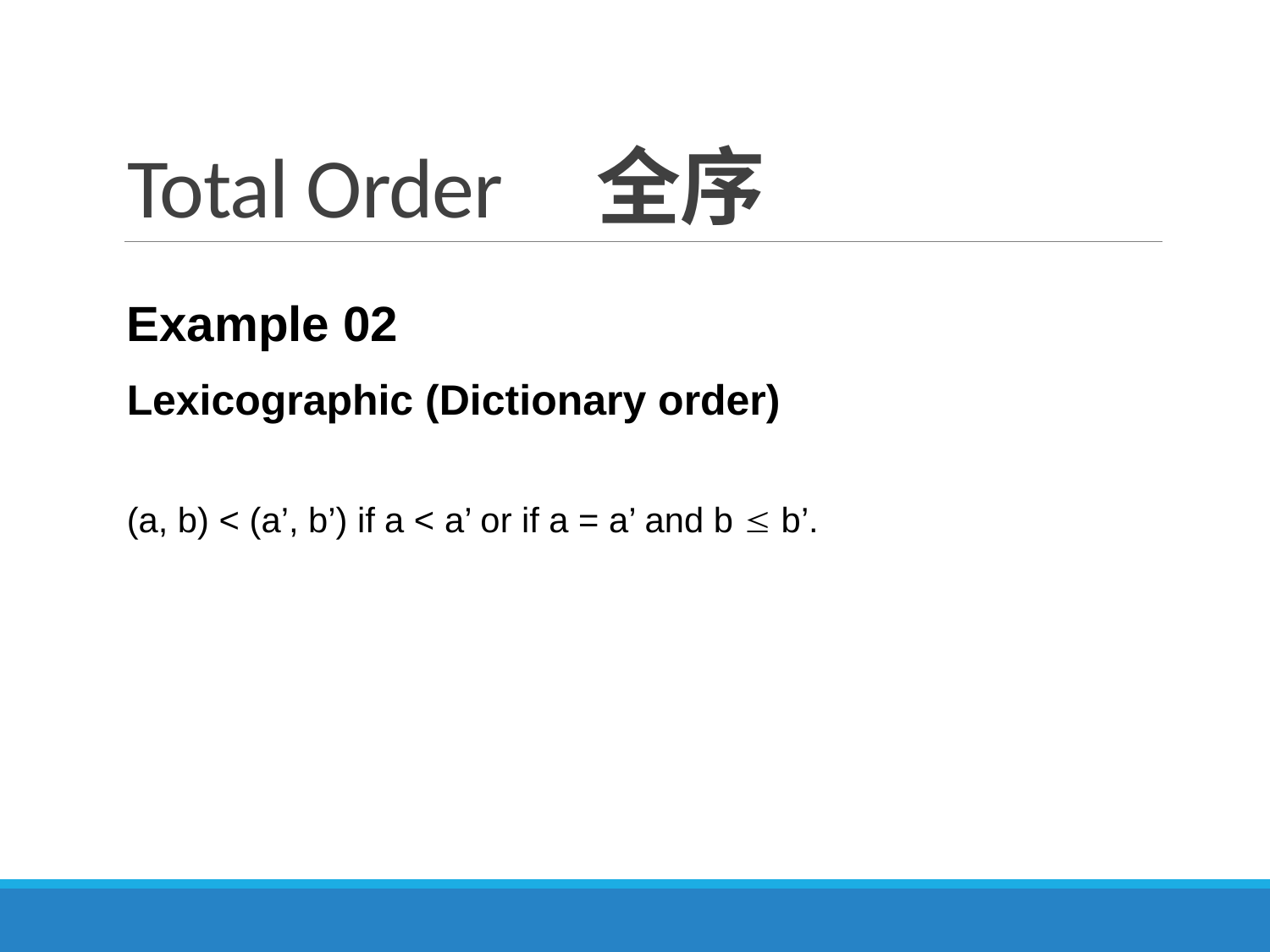

# Total Order    全序
Example 02
Lexicographic (Dictionary order)
(a, b) < (a’, b’) if a < a’ or if a = a’ and b ≤ b’.